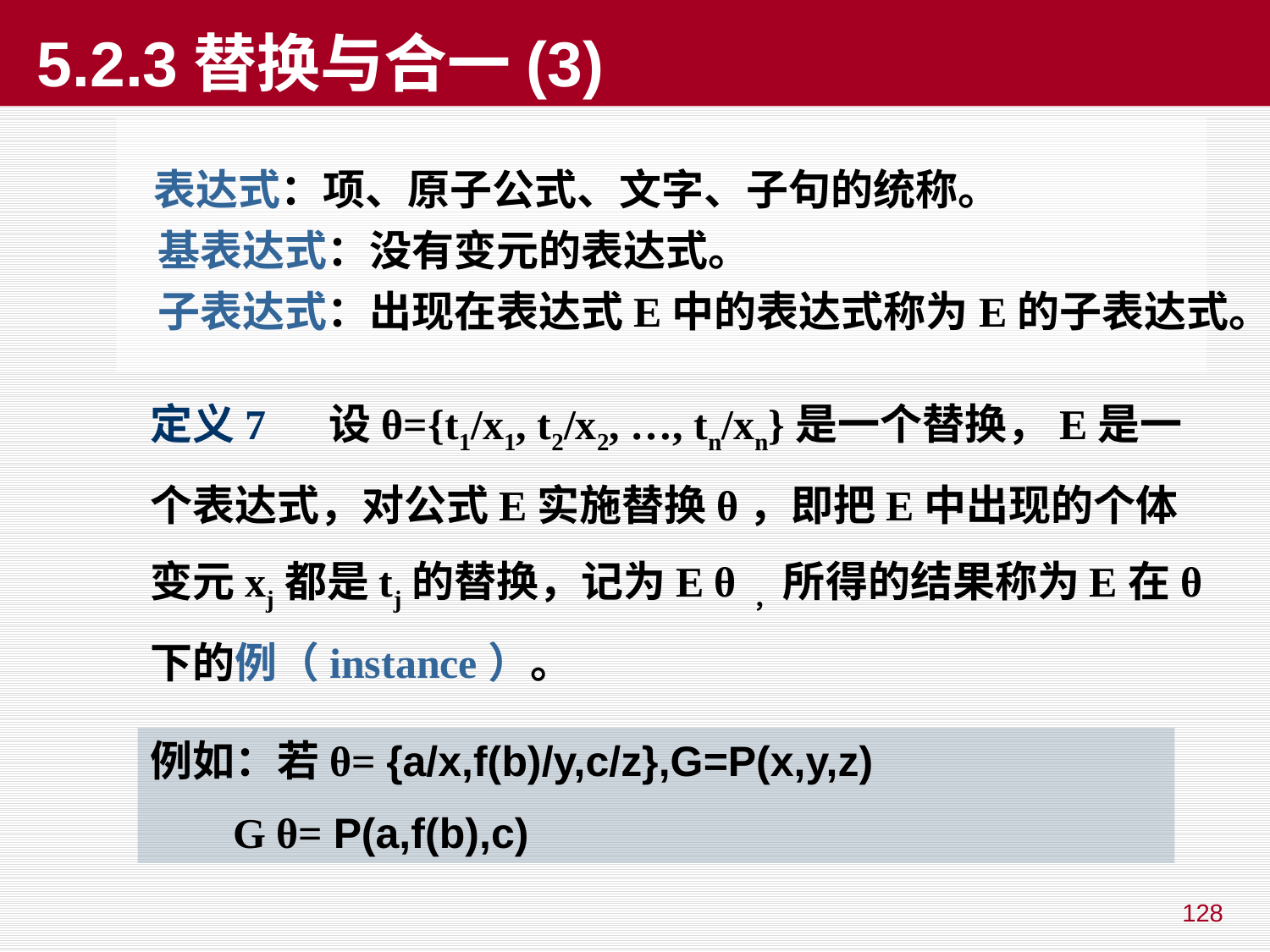

# 5.2.3替换与合一(3)
  表达式：项、原子公式、文字、子句的统称。
  基表达式：没有变元的表达式。
  子表达式：出现在表达式E中的表达式称为E的子表达式。
定义7     设θ={t1/x1, t2/x2, …, tn/xn}是一个替换，E是一
个表达式，对公式E实施替换θ，即把E中出现的个体
变元xj都是tj的替换，记为E θ ， 所得的结果称为E在θ
下的例（instance）。
例如：若θ= {a/x,f(b)/y,c/z},G=P(x,y,z)
       G θ= P(a,f(b),c)
128